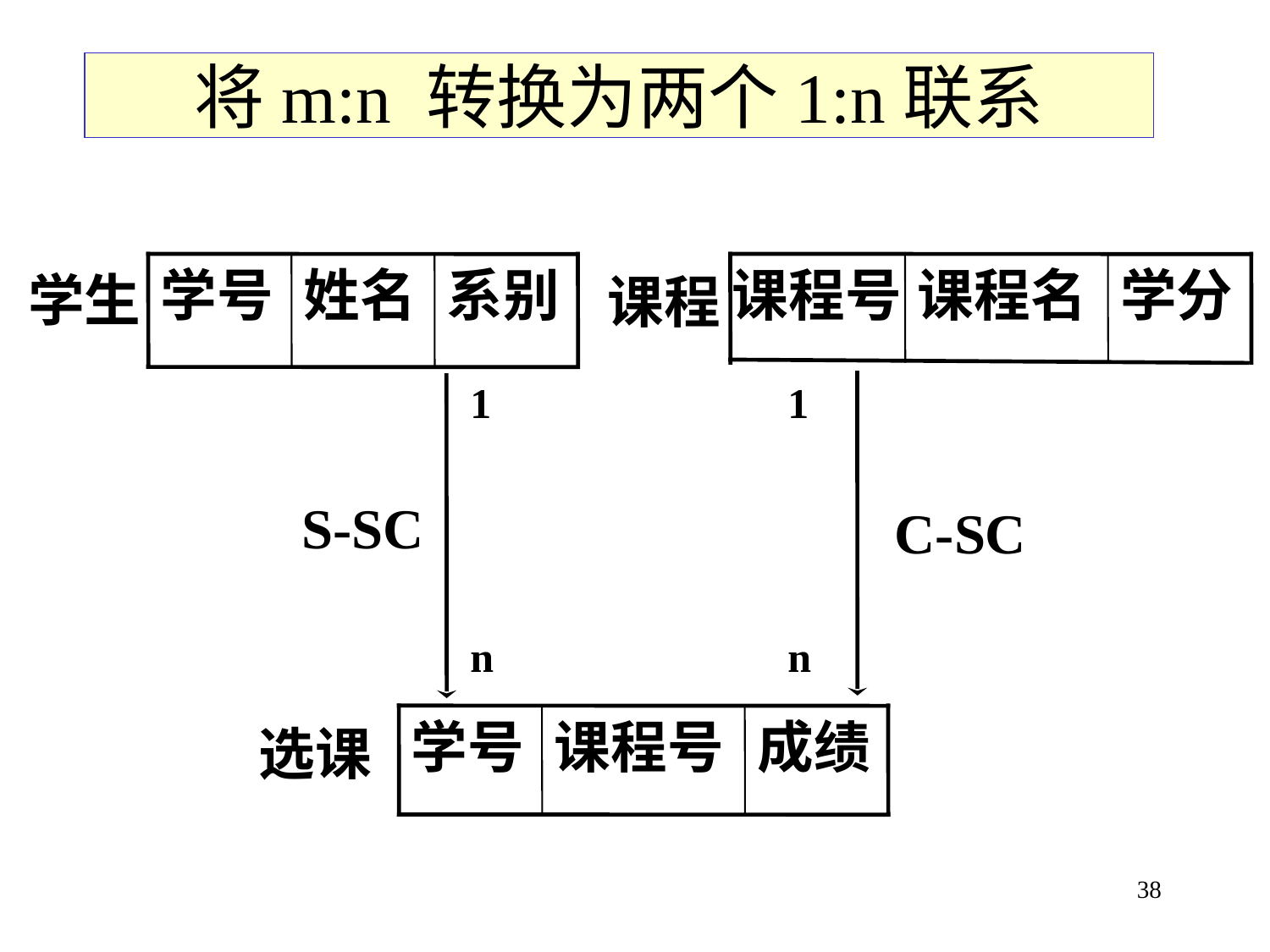

将m:n 转换为两个1:n联系
学号

姓名

系别

课程号

课程名

学分

学生
课程

1
1

S-SC
C-SC
n
n
学号

课程号

成绩

选课

38